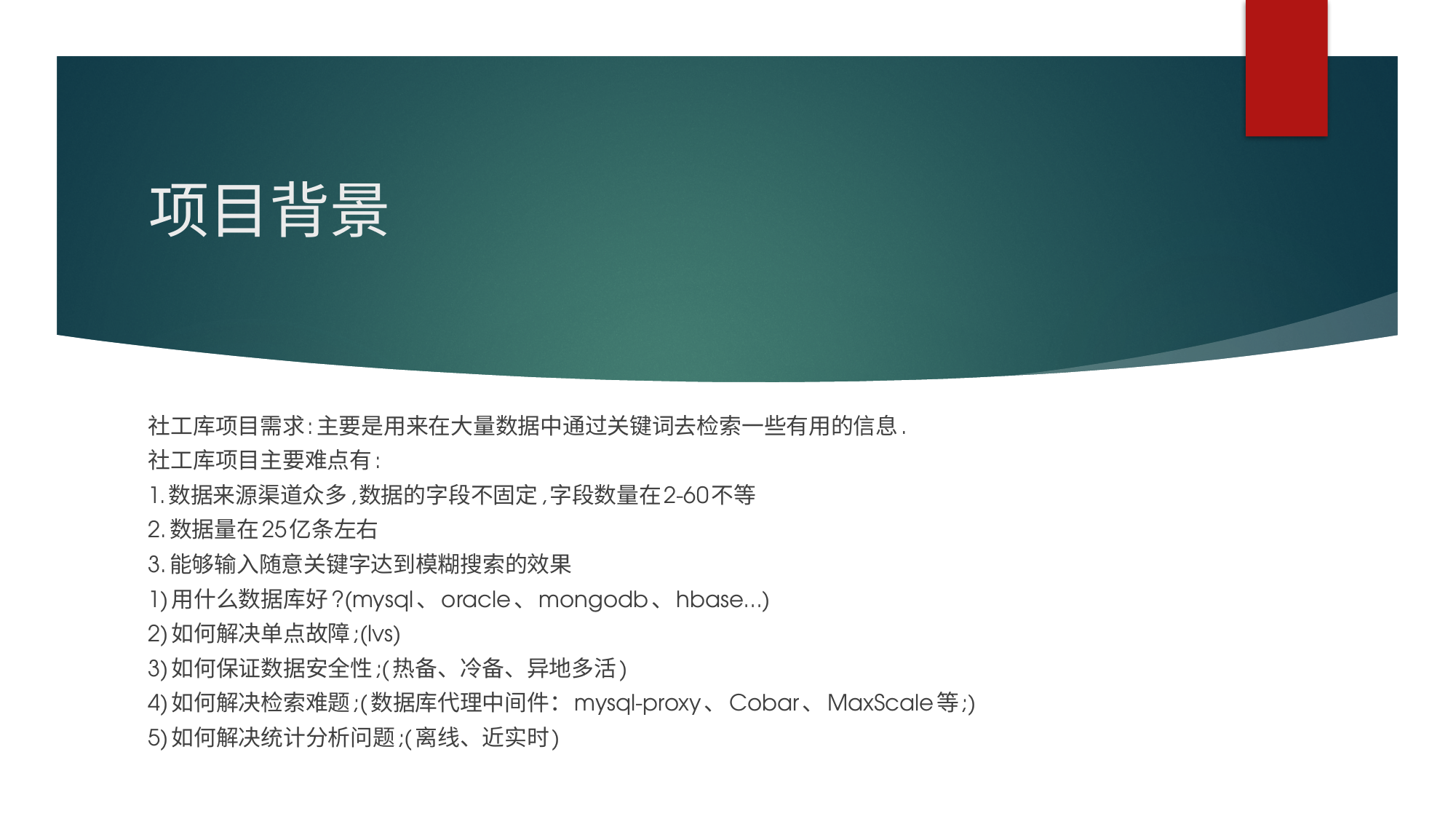

# 项目背景

社工库项目需求:主要是用来在大量数据中通过关键词去检索一些有用的信息.
社工库项目主要难点有:
1.数据来源渠道众多,数据的字段不固定,字段数量在2-60不等
2.数据量在25亿条左右
3.能够输入随意关键字达到模糊搜索的效果
1)用什么数据库好?(mysql、oracle、mongodb、hbase…)
2)如何解决单点故障;(lvs)
3)如何保证数据安全性;(热备、冷备、异地多活)
4)如何解决检索难题;(数据库代理中间件：mysql-proxy、Cobar、MaxScale等;)
5)如何解决统计分析问题;(离线、近实时)